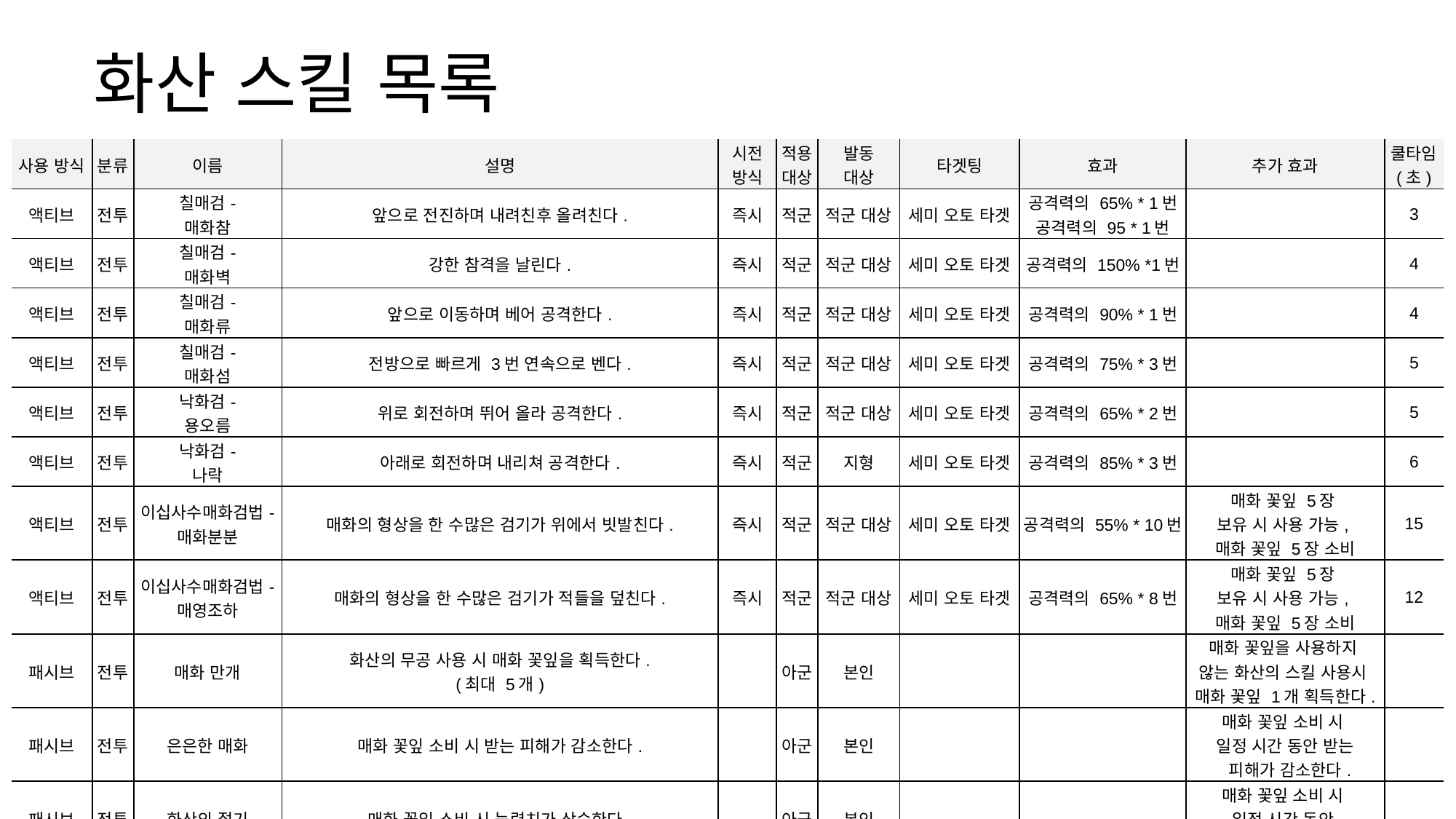

화산 스킬 목록
| 사용 방식 | 분류 | 이름 | 설명 | 시전 방식 | 적용 대상 | 발동 대상 | 타겟팅 | 효과 | 추가 효과 | 쿨타임 (초) |
| --- | --- | --- | --- | --- | --- | --- | --- | --- | --- | --- |
| 액티브 | 전투 | 칠매검- 매화참 | 앞으로 전진하며 내려친후 올려친다. | 즉시 | 적군 | 적군 대상 | 세미 오토 타겟 | 공격력의 65% \* 1번 공격력의 95 \* 1번 |  | 3 |
| 액티브 | 전투 | 칠매검- 매화벽 | 강한 참격을 날린다. | 즉시 | 적군 | 적군 대상 | 세미 오토 타겟 | 공격력의 150% \*1번 |  | 4 |
| 액티브 | 전투 | 칠매검- 매화류 | 앞으로 이동하며 베어 공격한다. | 즉시 | 적군 | 적군 대상 | 세미 오토 타겟 | 공격력의 90% \* 1번 |  | 4 |
| 액티브 | 전투 | 칠매검- 매화섬 | 전방으로 빠르게 3번 연속으로 벤다. | 즉시 | 적군 | 적군 대상 | 세미 오토 타겟 | 공격력의 75% \* 3번 |  | 5 |
| 액티브 | 전투 | 낙화검- 용오름 | 위로 회전하며 뛰어 올라 공격한다. | 즉시 | 적군 | 적군 대상 | 세미 오토 타겟 | 공격력의 65% \* 2번 |  | 5 |
| 액티브 | 전투 | 낙화검- 나락 | 아래로 회전하며 내리쳐 공격한다. | 즉시 | 적군 | 지형 | 세미 오토 타겟 | 공격력의 85% \* 3번 |  | 6 |
| 액티브 | 전투 | 이십사수매화검법- 매화분분 | 매화의 형상을 한 수많은 검기가 위에서 빗발친다. | 즉시 | 적군 | 적군 대상 | 세미 오토 타겟 | 공격력의 55% \* 10번 | 매화 꽃잎 5장 보유 시 사용 가능, 매화 꽃잎 5장 소비 | 15 |
| 액티브 | 전투 | 이십사수매화검법- 매영조하 | 매화의 형상을 한 수많은 검기가 적들을 덮친다. | 즉시 | 적군 | 적군 대상 | 세미 오토 타겟 | 공격력의 65% \* 8번 | 매화 꽃잎 5장 보유 시 사용 가능, 매화 꽃잎 5장 소비 | 12 |
| 패시브 | 전투 | 매화 만개 | 화산의 무공 사용 시 매화 꽃잎을 획득한다. (최대 5개) |  | 아군 | 본인 |  |  | 매화 꽃잎을 사용하지 않는 화산의 스킬 사용시 매화 꽃잎 1개 획득한다. |  |
| 패시브 | 전투 | 은은한 매화 | 매화 꽃잎 소비 시 받는 피해가 감소한다. |  | 아군 | 본인 |  |  | 매화 꽃잎 소비 시 일정 시간 동안 받는 피해가 감소한다. |  |
| 패시브 | 전투 | 화산의 절기 | 매화 꽃잎 소비 시 능력치가 상승한다. |  | 아군 | 본인 |  |  | 매화 꽃잎 소비 시 일정 시간 동안 공격력이 상승한다. |  |